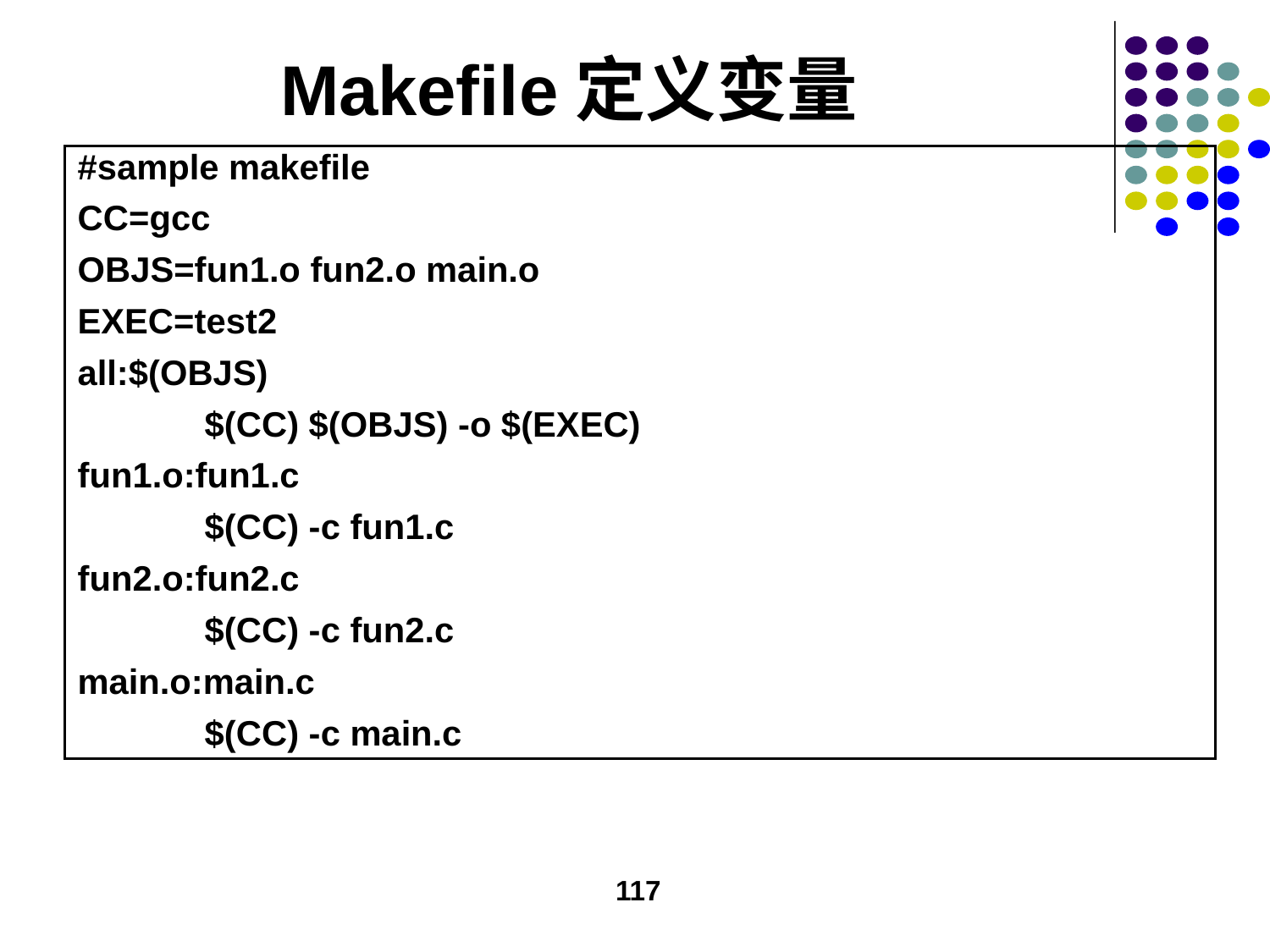

# Makefile定义变量
#sample makefile
CC=gcc
OBJS=fun1.o fun2.o main.o
EXEC=test2
all:$(OBJS)
	$(CC) $(OBJS) -o $(EXEC)
fun1.o:fun1.c
	$(CC) -c fun1.c
fun2.o:fun2.c
	$(CC) -c fun2.c
main.o:main.c
	$(CC) -c main.c
117